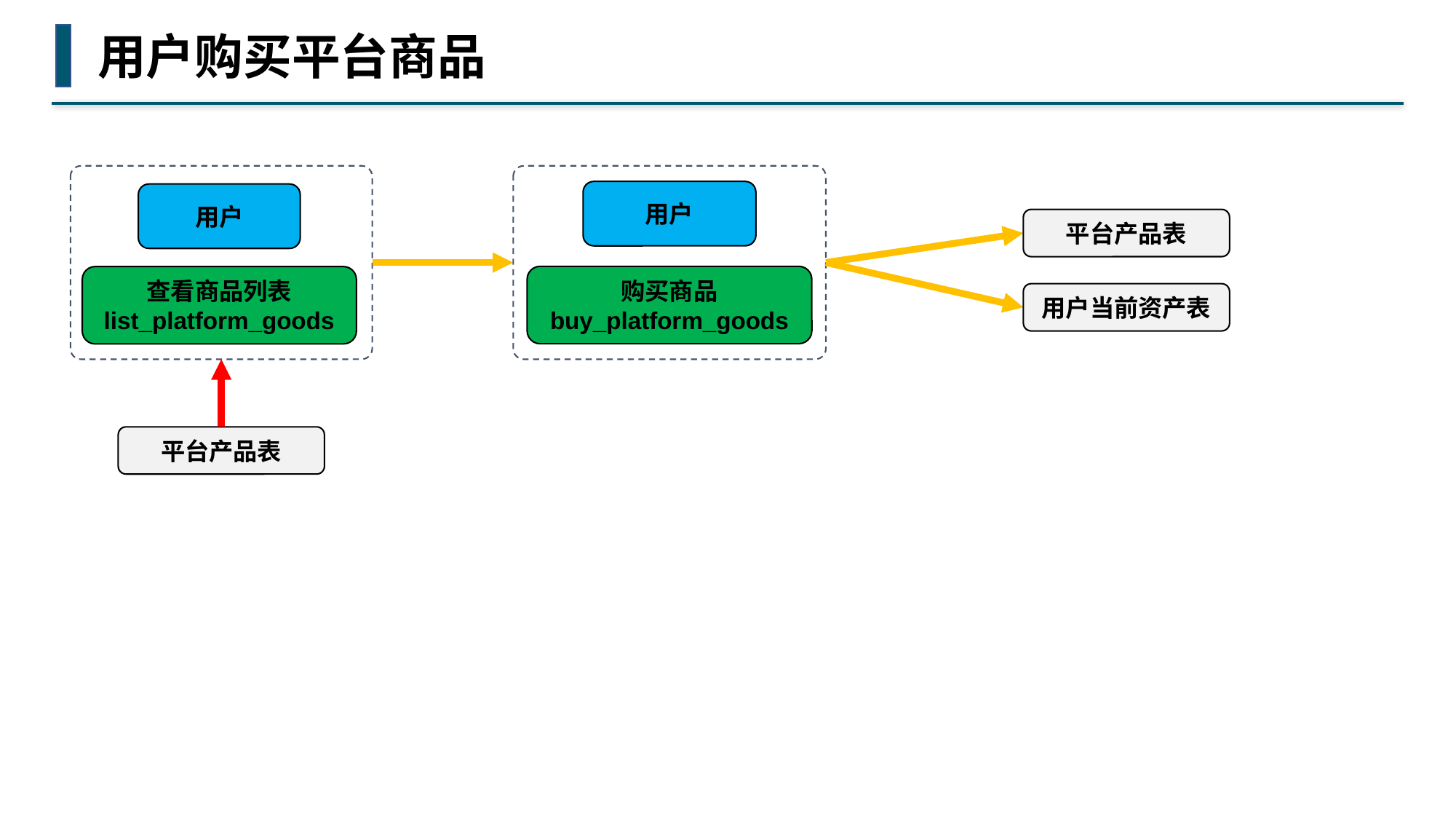

用户购买平台商品

用户
购买商品
buy_platform_goods
用户
查看商品列表
list_platform_goods
平台产品表
用户当前资产表
平台产品表